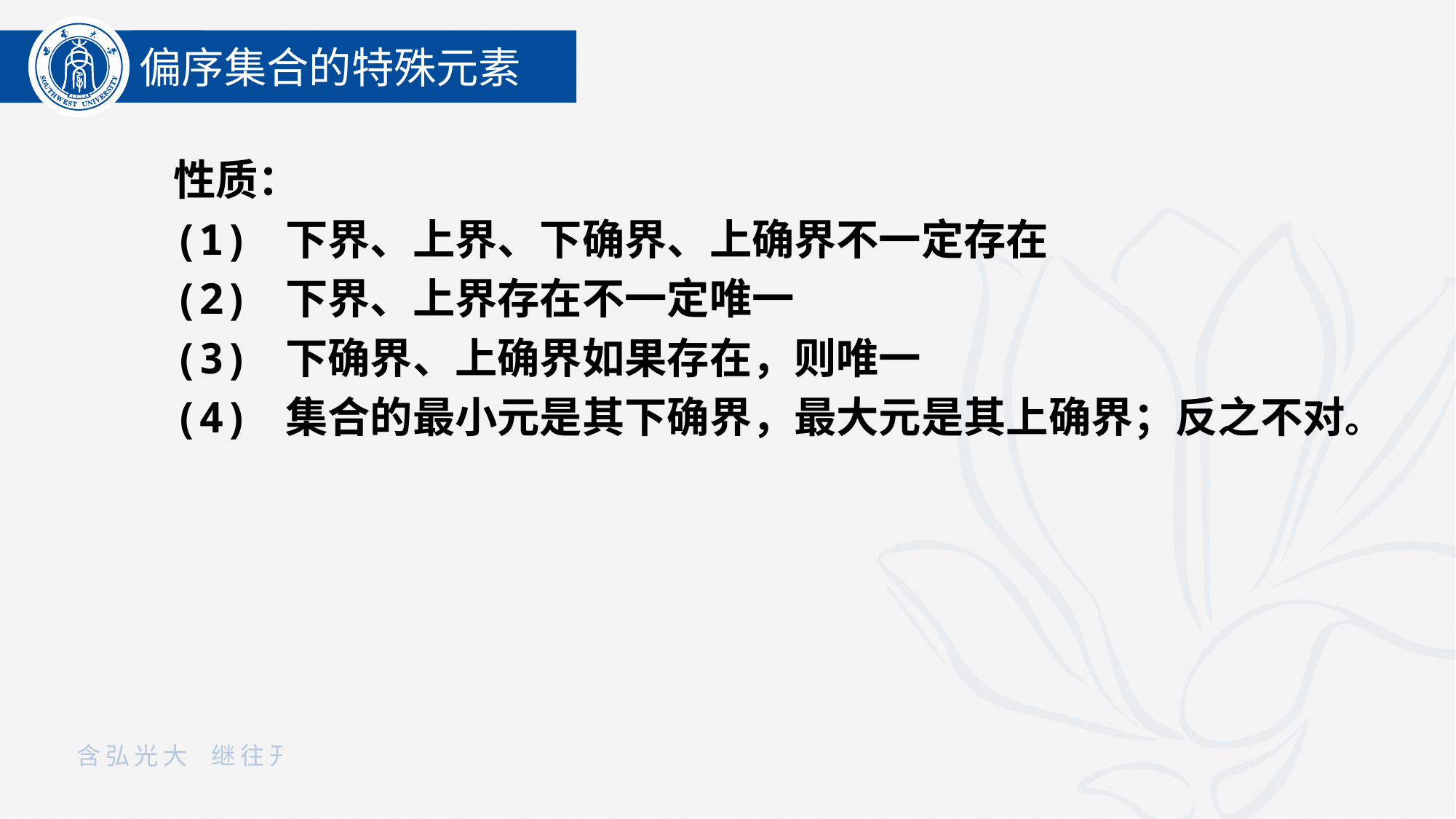

偏序集合的特殊元素
性质：
(1) 下界、上界、下确界、上确界不一定存在
(2) 下界、上界存在不一定唯一
(3) 下确界、上确界如果存在，则唯一
(4) 集合的最小元是其下确界，最大元是其上确界；反之不对。